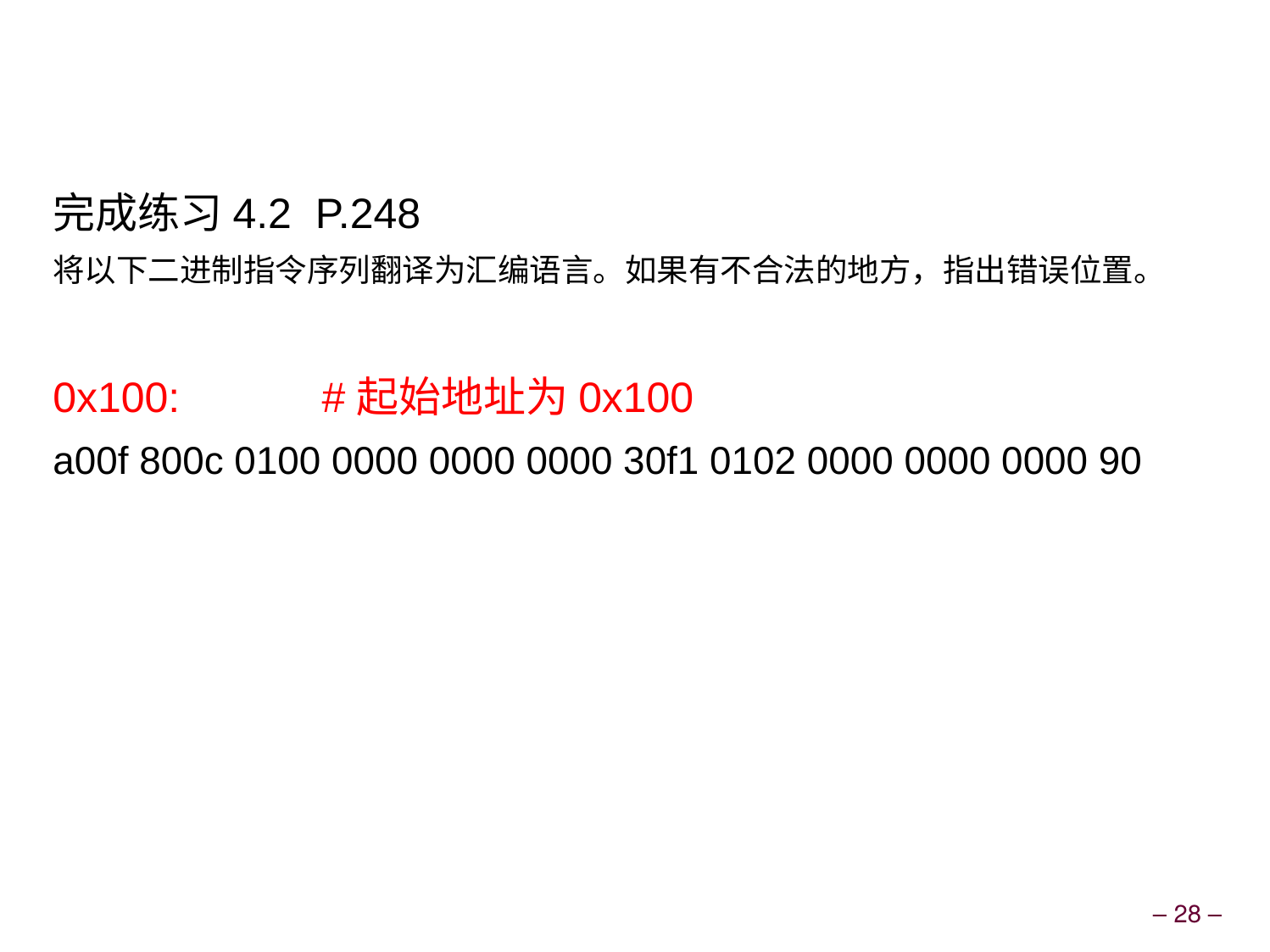

#
完成练习4.2  P.248
将以下二进制指令序列翻译为汇编语言。如果有不合法的地方，指出错误位置。

0x100:            #起始地址为0x100
a00f 800c 0100 0000 0000 0000 30f1 0102 0000 0000 0000 90

        pushq %rax
        call proc
        halt
proc: irmovq $0x201,%rbx
        ret